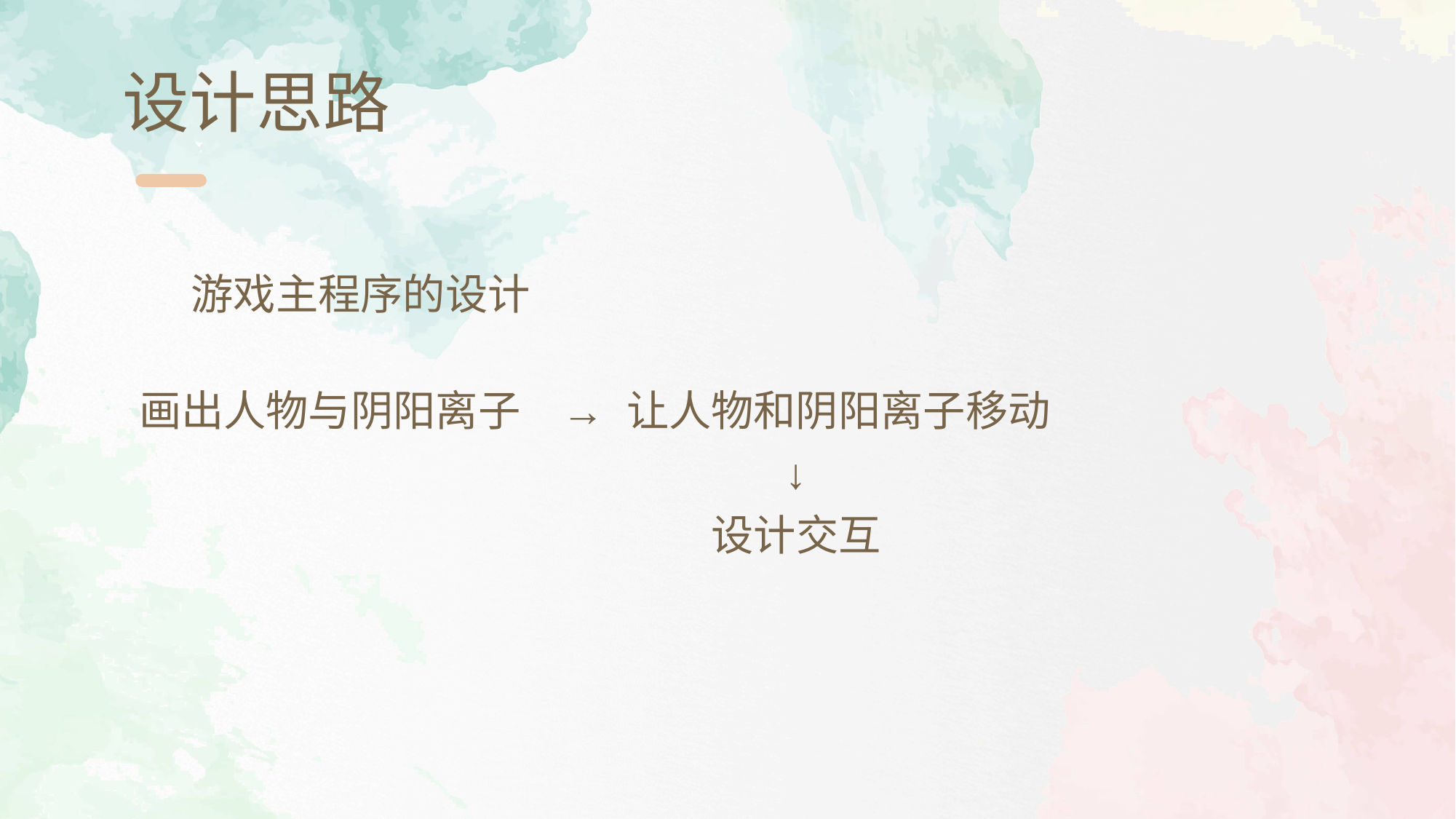

设计思路

游戏主程序的设计
画出人物与阴阳离子
→
让人物和阴阳离子移动
↓
设计交互